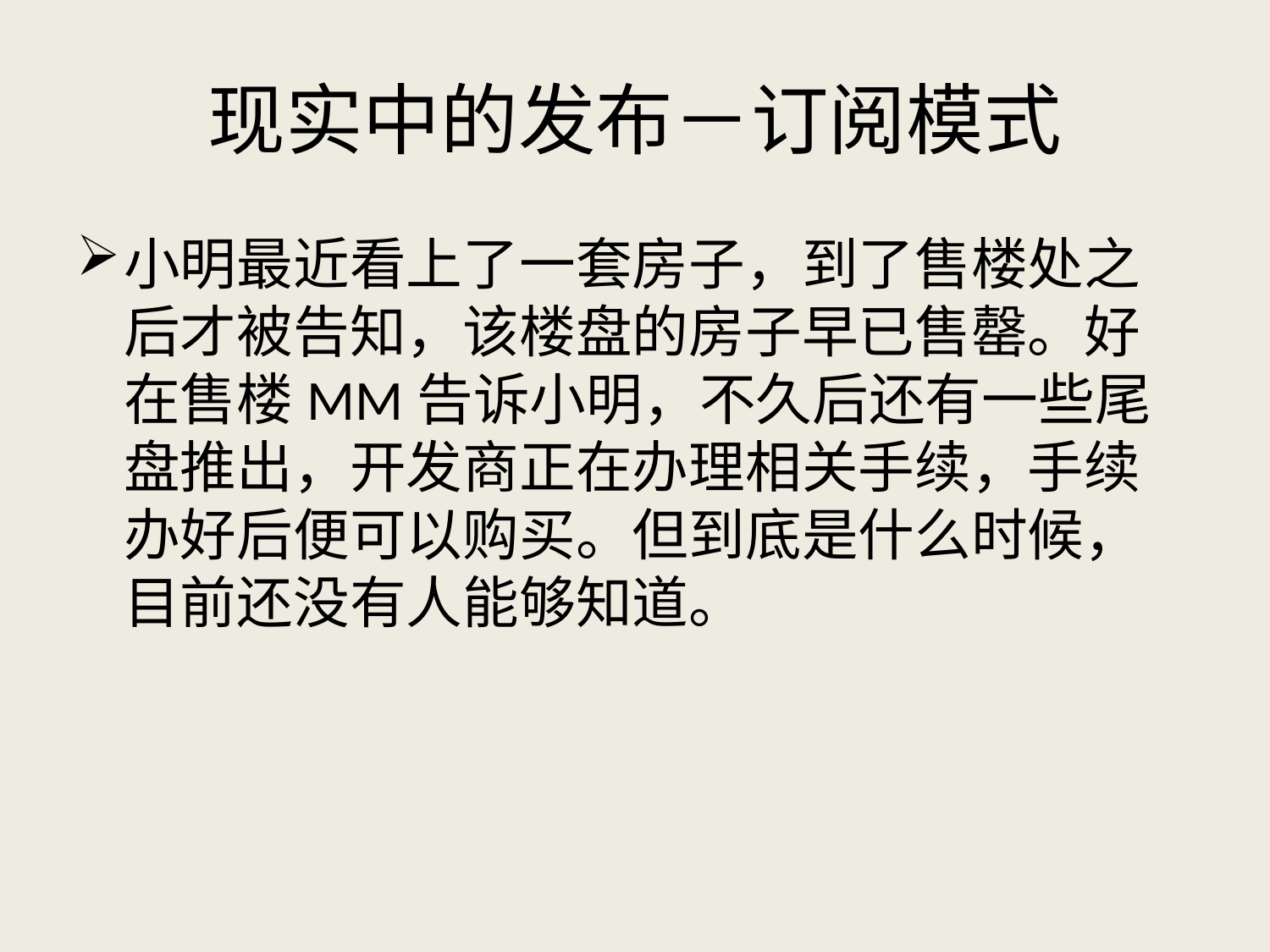

# 现实中的发布－订阅模式
小明最近看上了一套房子，到了售楼处之后才被告知，该楼盘的房子早已售罄。好在售楼MM告诉小明，不久后还有一些尾盘推出，开发商正在办理相关手续，手续办好后便可以购买。但到底是什么时候，目前还没有人能够知道。